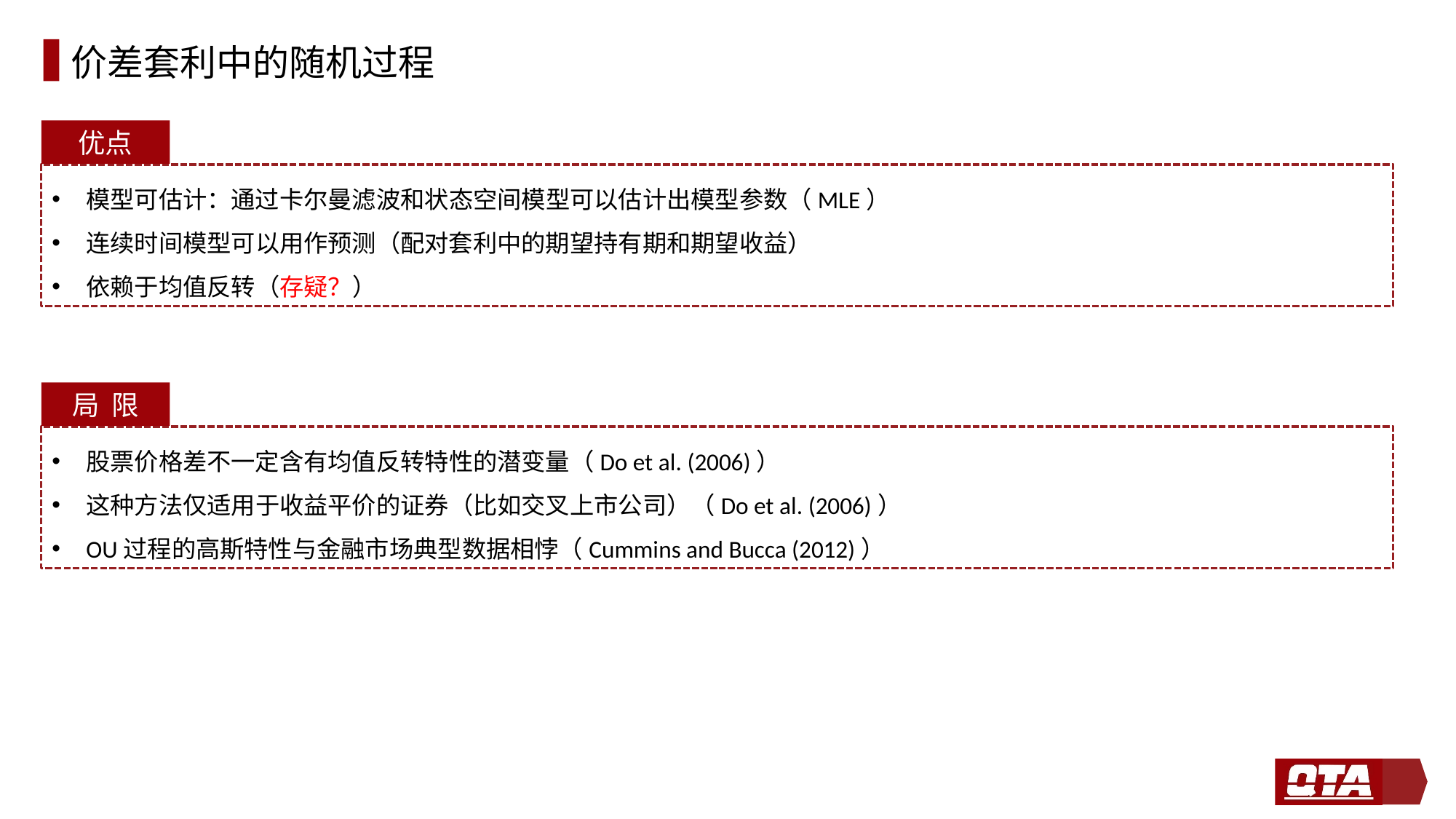

# 价差套利中的随机过程
优点
模型可估计：通过卡尔曼滤波和状态空间模型可以估计出模型参数（MLE）
连续时间模型可以用作预测（配对套利中的期望持有期和期望收益）
依赖于均值反转（存疑？）
局  限
股票价格差不一定含有均值反转特性的潜变量（Do et al. (2006)）
这种方法仅适用于收益平价的证券（比如交叉上市公司）（Do et al. (2006)）
OU过程的高斯特性与金融市场典型数据相悖（Cummins and Bucca (2012)）